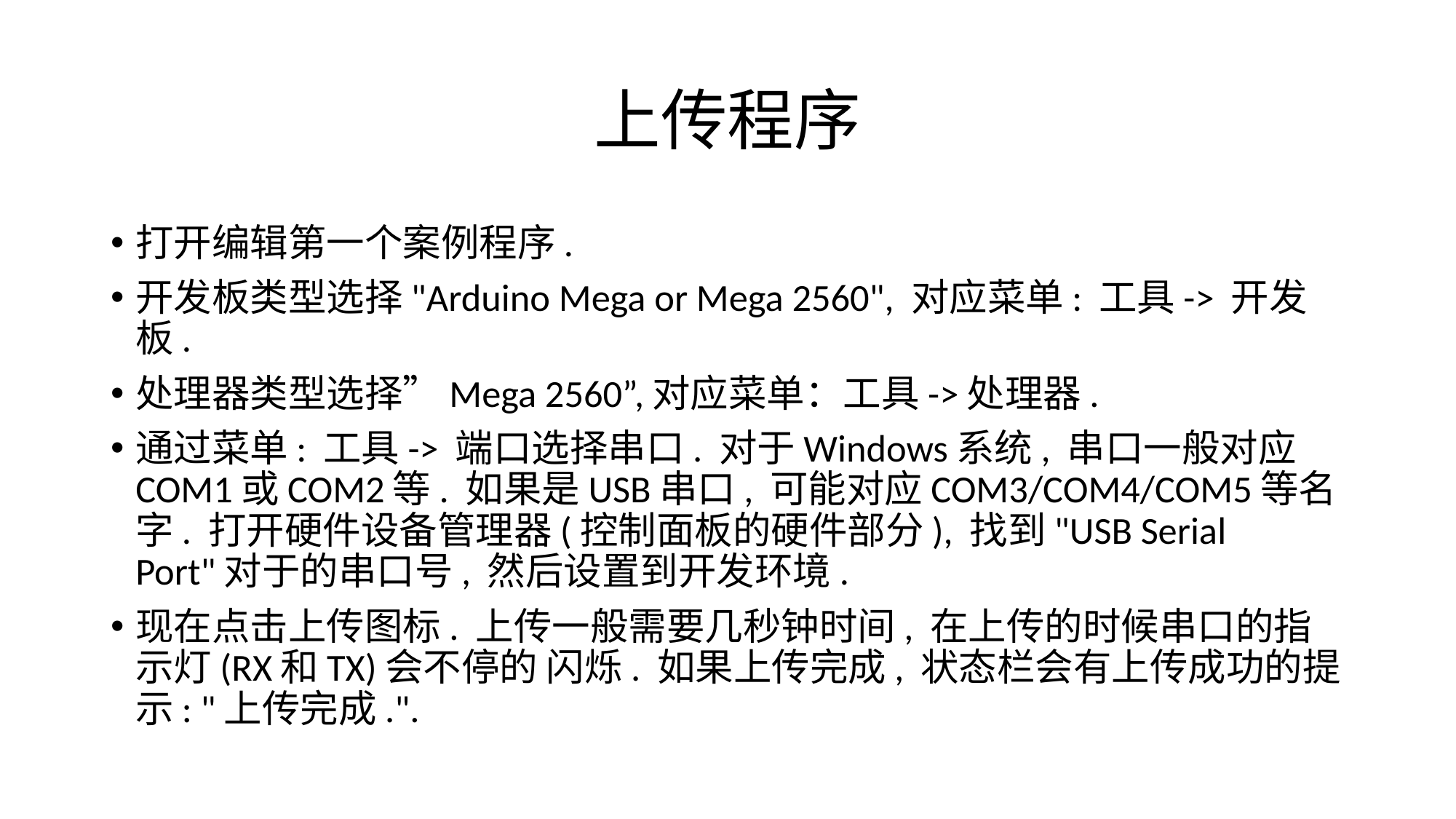

# 上传程序
打开编辑第一个案例程序.
开发板类型选择"Arduino Mega or Mega 2560", 对应菜单: 工具-> 开发板.
处理器类型选择”Mega 2560”,对应菜单：工具->处理器.
通过菜单: 工具-> 端口选择串口. 对于Windows系统, 串口一般对应COM1或COM2等. 如果是USB串口, 可能对应COM3/COM4/COM5等名字. 打开硬件设备管理器(控制面板的硬件部分), 找到"USB Serial Port"对于的串口号, 然后设置到开发环境.
现在点击上传图标. 上传一般需要几秒钟时间, 在上传的时候串口的指示灯(RX和TX)会不停的 闪烁. 如果上传完成, 状态栏会有上传成功的提示: "上传完成.".